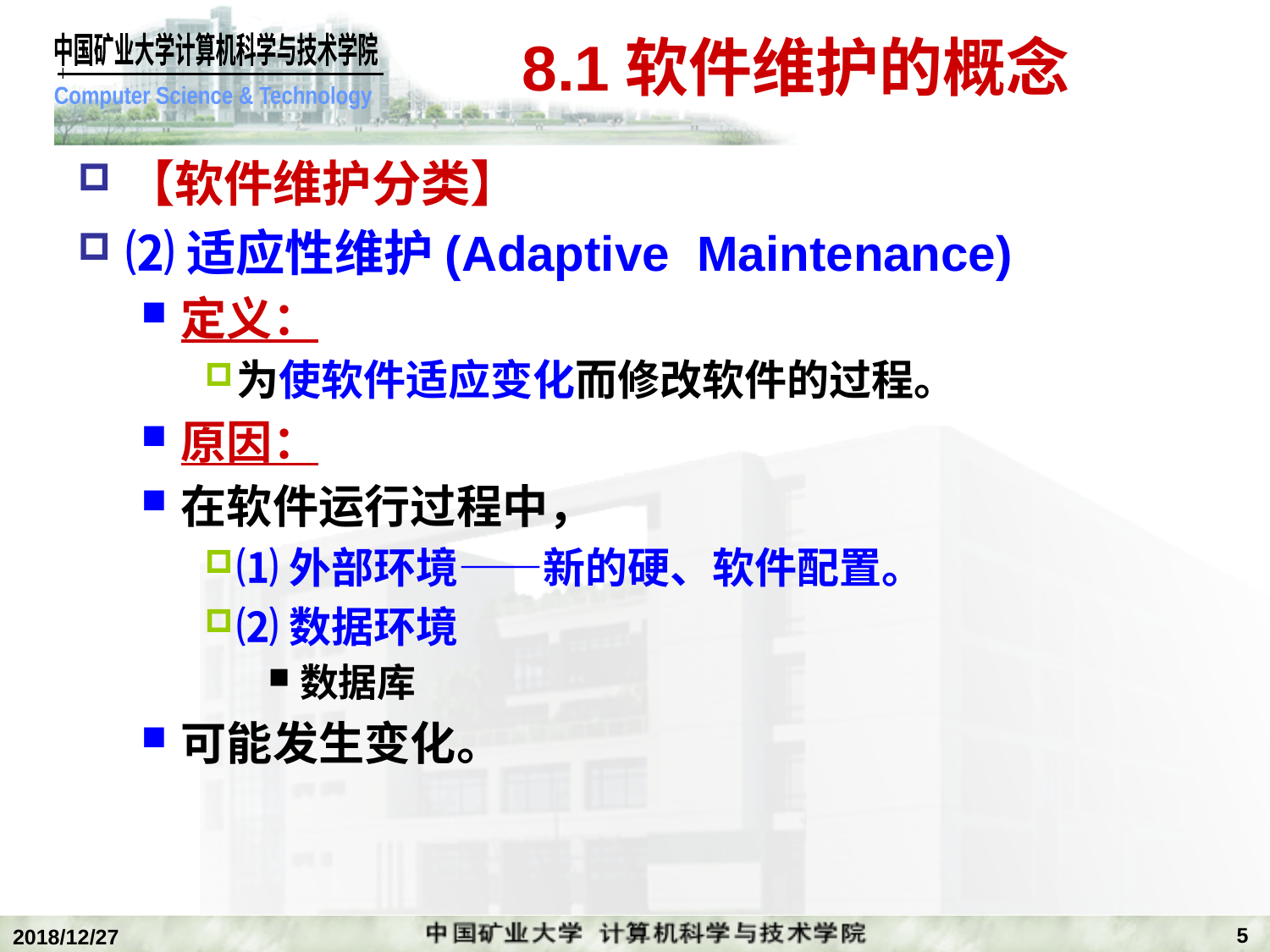

# 8.1软件维护的概念
【软件维护分类】
⑵适应性维护(Adaptive  Maintenance)
定义：
为使软件适应变化而修改软件的过程。
原因：
在软件运行过程中，
⑴外部环境——新的硬、软件配置。
⑵数据环境
数据库
可能发生变化。
5
2018/12/27